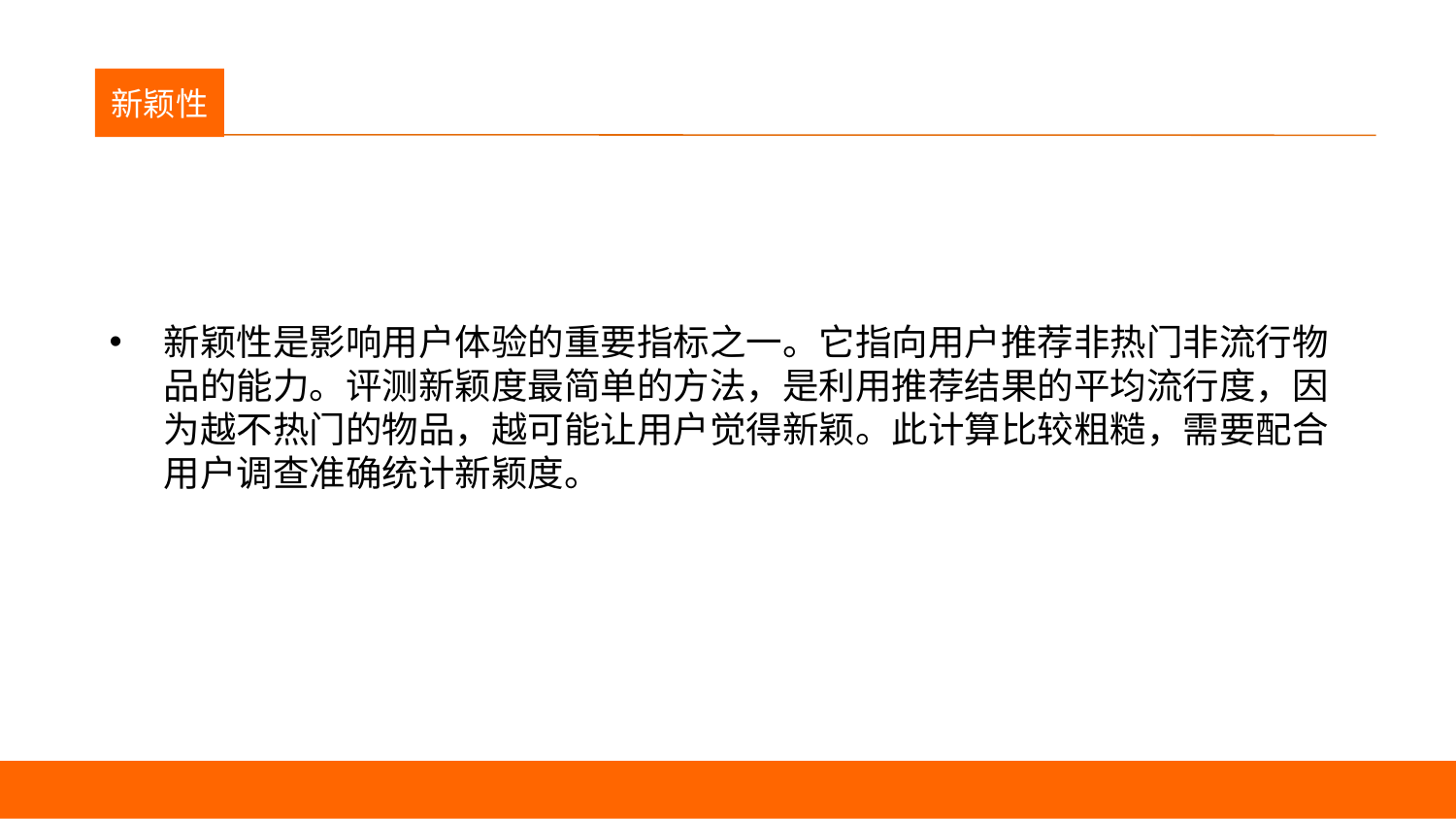

议程
新颖性

新颖性是影响用户体验的重要指标之一。它指向用户推荐非热门非流行物品的能力。评测新颖度最简单的方法，是利用推荐结果的平均流行度，因为越不热门的物品，越可能让用户觉得新颖。此计算比较粗糙，需要配合用户调查准确统计新颖度。